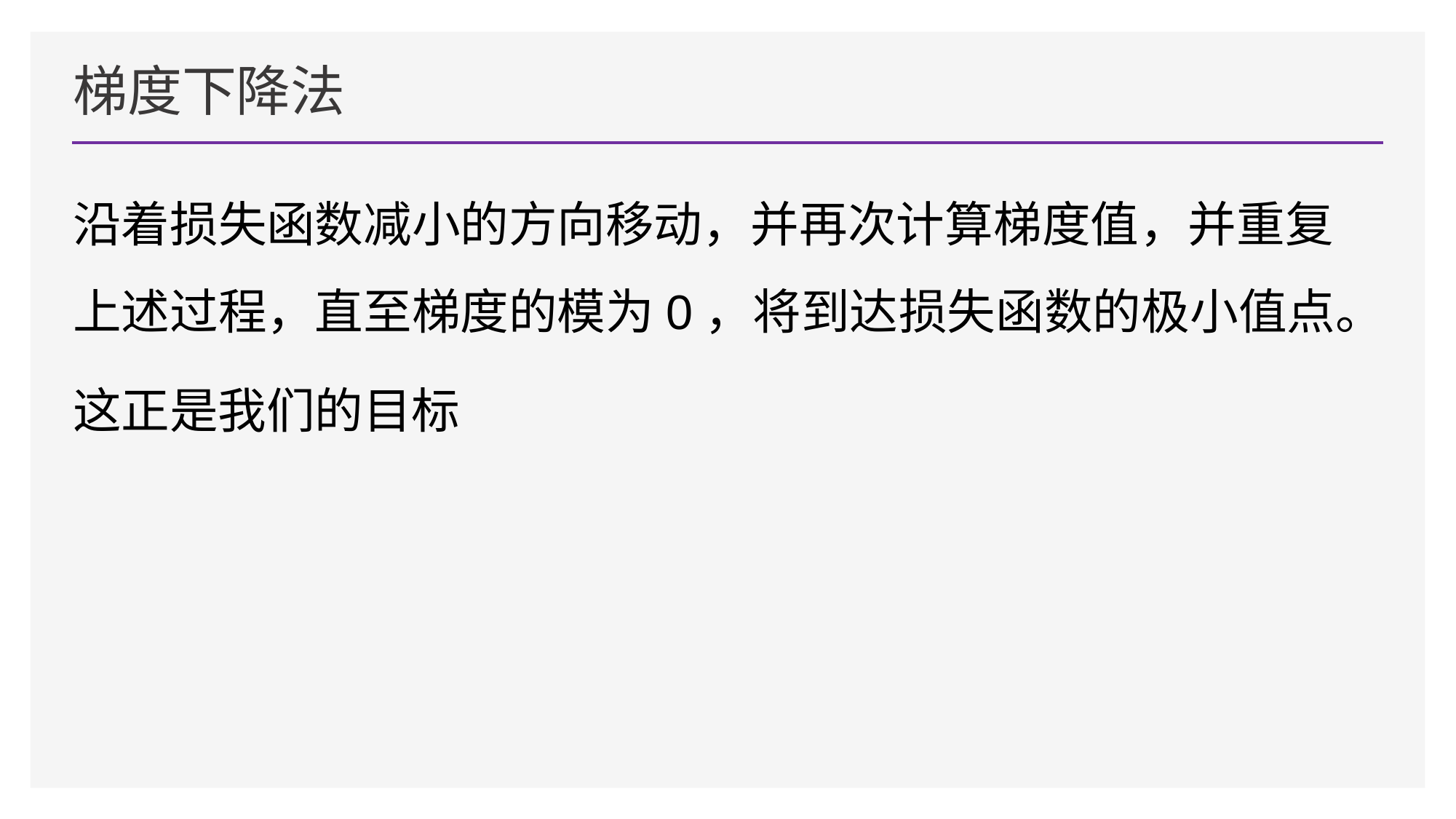

# 梯度下降法
沿着损失函数减小的方向移动，并再次计算梯度值，并重复 上述过程，直至梯度的模为0，将到达损失函数的极小值点。

这正是我们的目标